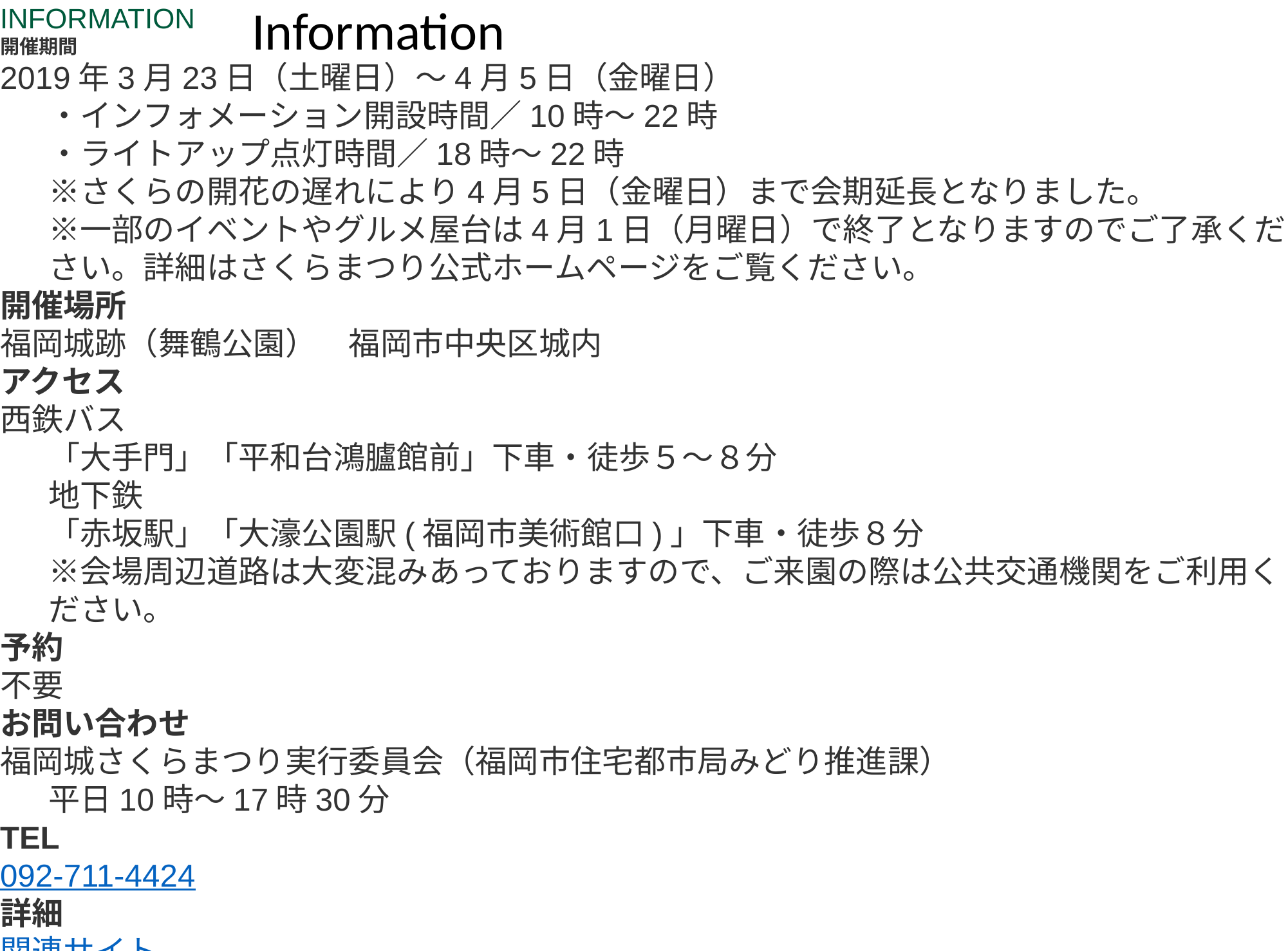

INFORMATION
開催期間
2019年3月23日（土曜日）～4月5日（金曜日）
・インフォメーション開設時間／10時～22時
・ライトアップ点灯時間／18時～22時
※さくらの開花の遅れにより4月5日（金曜日）まで会期延長となりました。
※一部のイベントやグルメ屋台は4月1日（月曜日）で終了となりますのでご了承ください。詳細はさくらまつり公式ホームページをご覧ください。
開催場所
福岡城跡（舞鶴公園）　福岡市中央区城内
アクセス
西鉄バス
「大手門」「平和台鴻臚館前」下車・徒歩５～８分
地下鉄
「赤坂駅」「大濠公園駅(福岡市美術館口)」下車・徒歩８分
※会場周辺道路は大変混みあっておりますので、ご来園の際は公共交通機関をご利用ください。
予約
不要
お問い合わせ
福岡城さくらまつり実行委員会（福岡市住宅都市局みどり推進課）
平日10時〜17時30分
TEL
092-711-4424
詳細
関連サイト

# Information